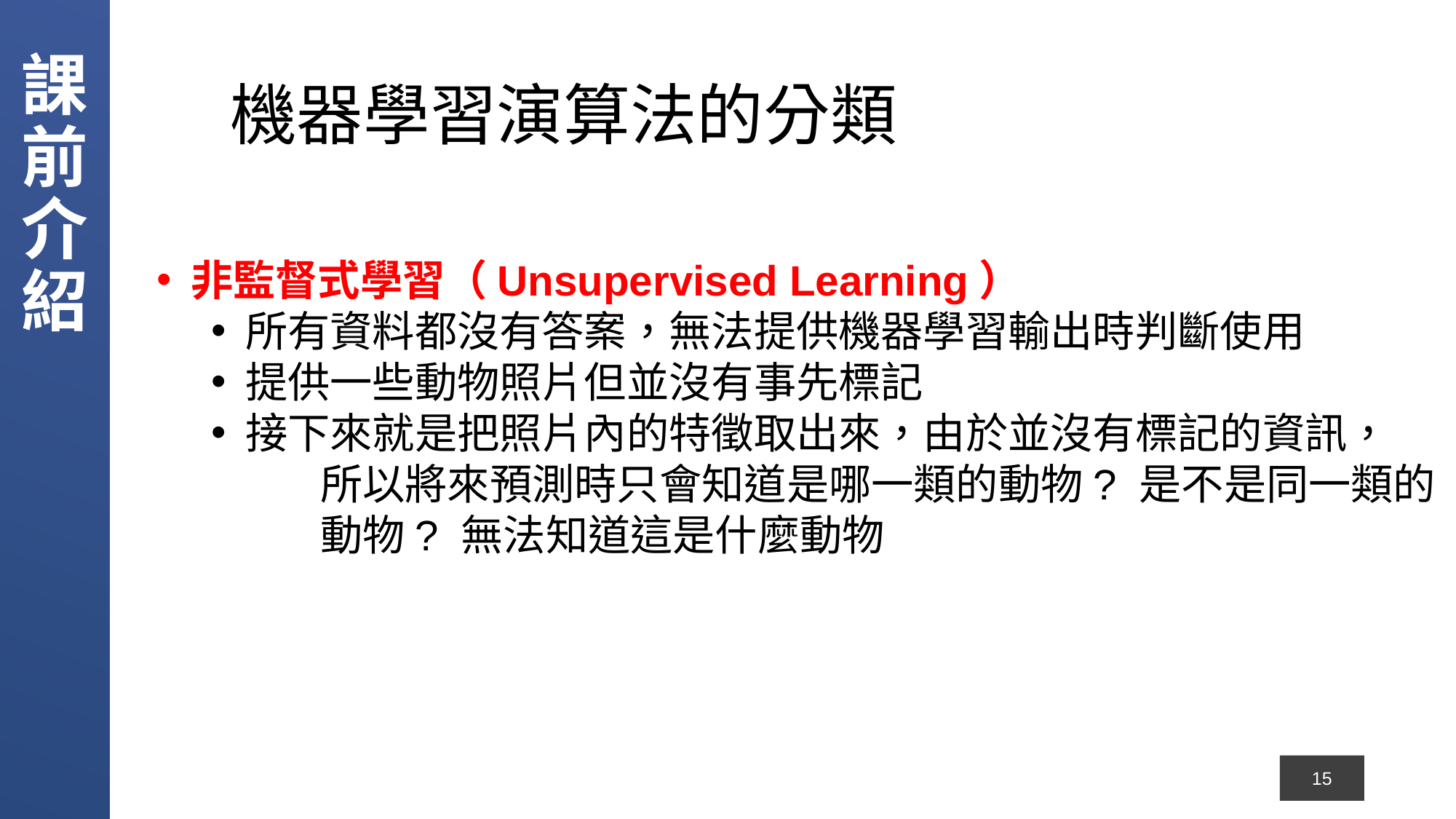

# 課前介紹
機器學習演算法的分類
非監督式學習（Unsupervised Learning）
所有資料都沒有答案，無法提供機器學習輸出時判斷使用
提供一些動物照片但並沒有事先標記
接下來就是把照片內的特徵取出來，由於並沒有標記的資訊，
	所以將來預測時只會知道是哪一類的動物? 是不是同一類的
	動物? 無法知道這是什麼動物

15